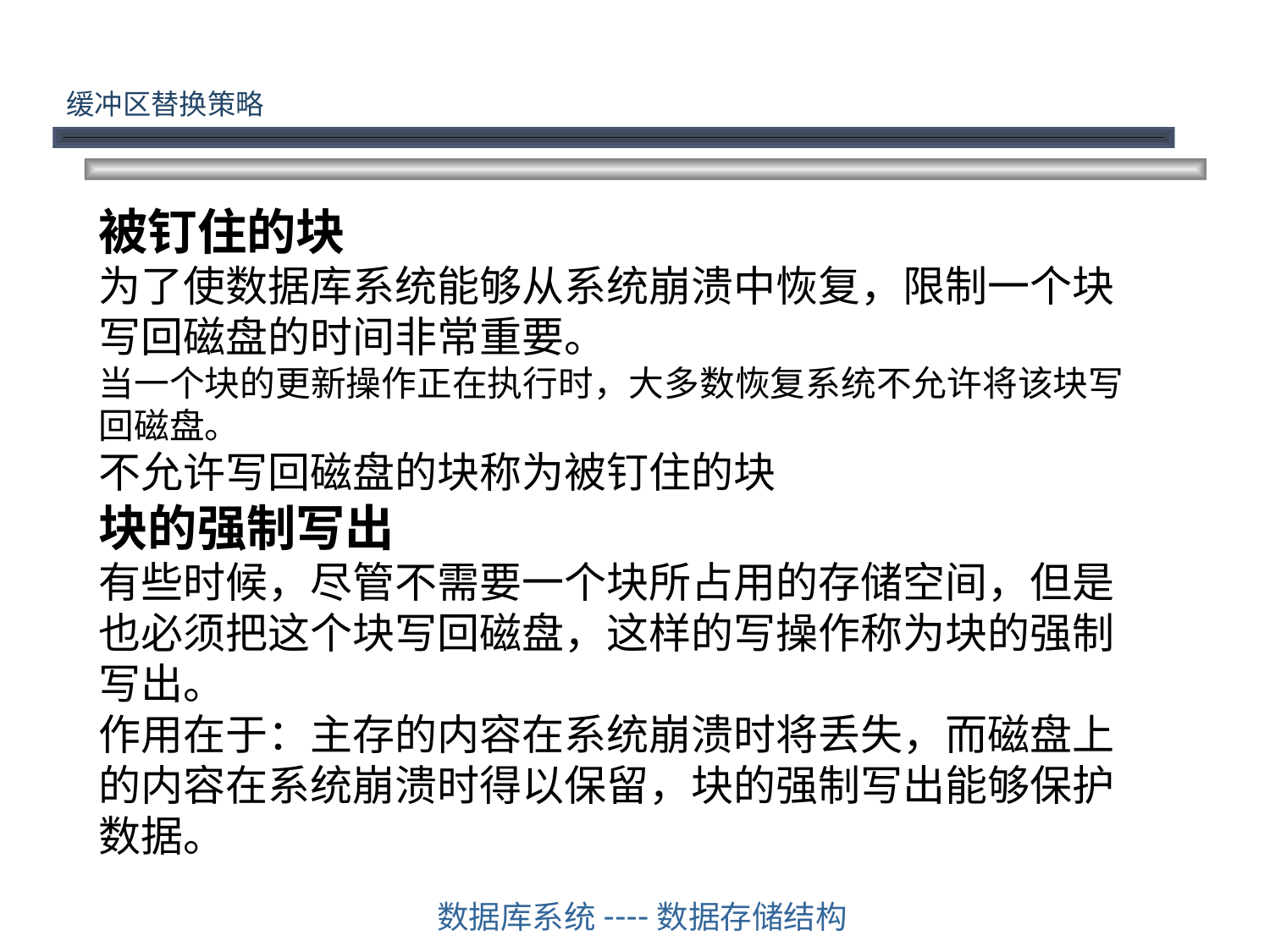

缓冲区替换策略
被钉住的块
为了使数据库系统能够从系统崩溃中恢复，限制一个块写回磁盘的时间非常重要。
当一个块的更新操作正在执行时，大多数恢复系统不允许将该块写回磁盘。
不允许写回磁盘的块称为被钉住的块
块的强制写出
有些时候，尽管不需要一个块所占用的存储空间，但是也必须把这个块写回磁盘，这样的写操作称为块的强制写出。
作用在于：主存的内容在系统崩溃时将丢失，而磁盘上的内容在系统崩溃时得以保留，块的强制写出能够保护数据。

数据库系统----数据存储结构